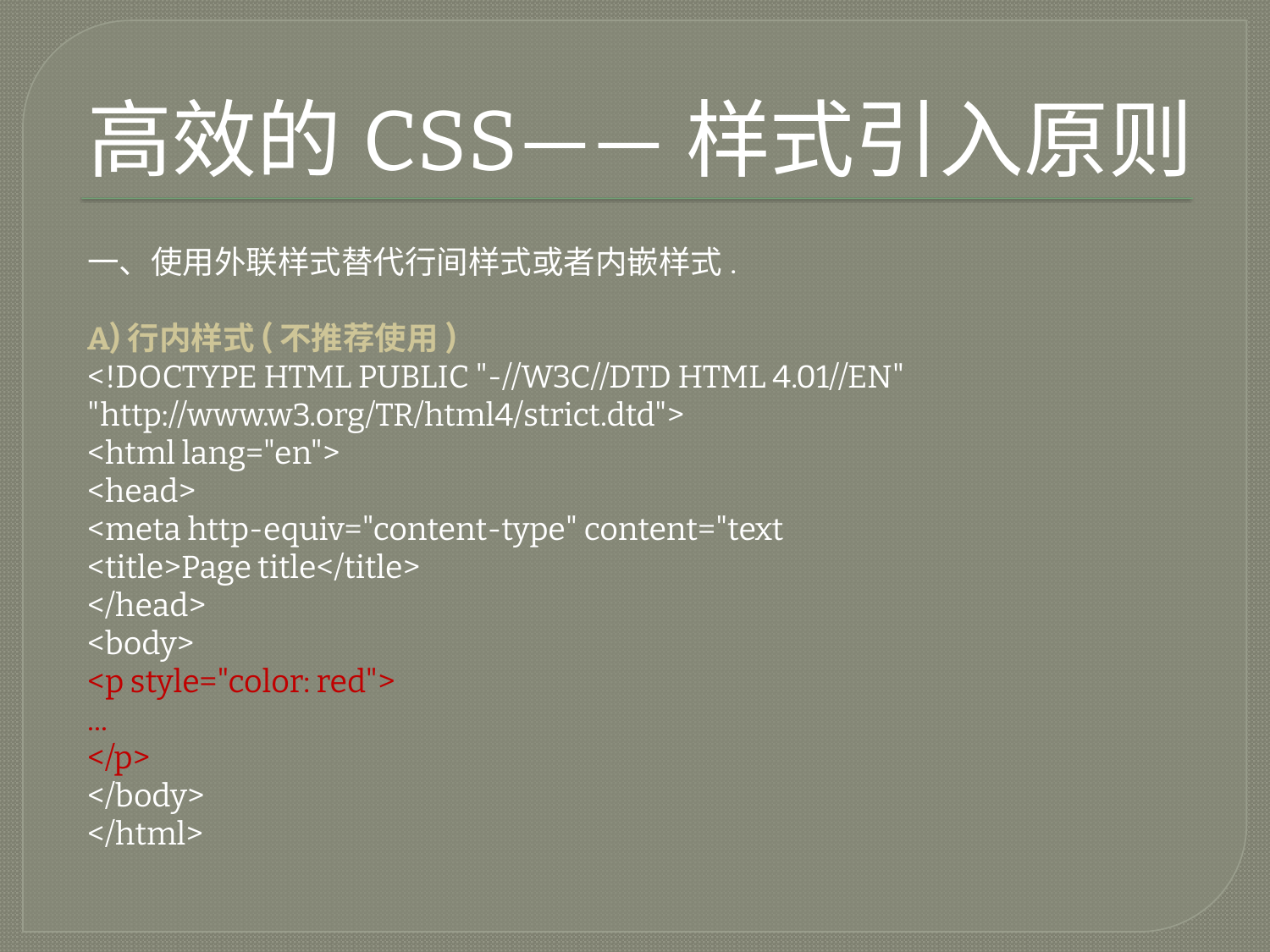

# 高效的CSS——样式引入原则
一、使用外联样式替代行间样式或者内嵌样式.

A)行内样式(不推荐使用)
<!DOCTYPE HTML PUBLIC "-//W3C//DTD HTML 4.01//EN"
"http://www.w3.org/TR/html4/strict.dtd">
<html lang="en">
<head>
<meta http-equiv="content-type" content="text
<title>Page title</title>
</head>
<body>
<p style="color: red">
...
</p>
</body>
</html>